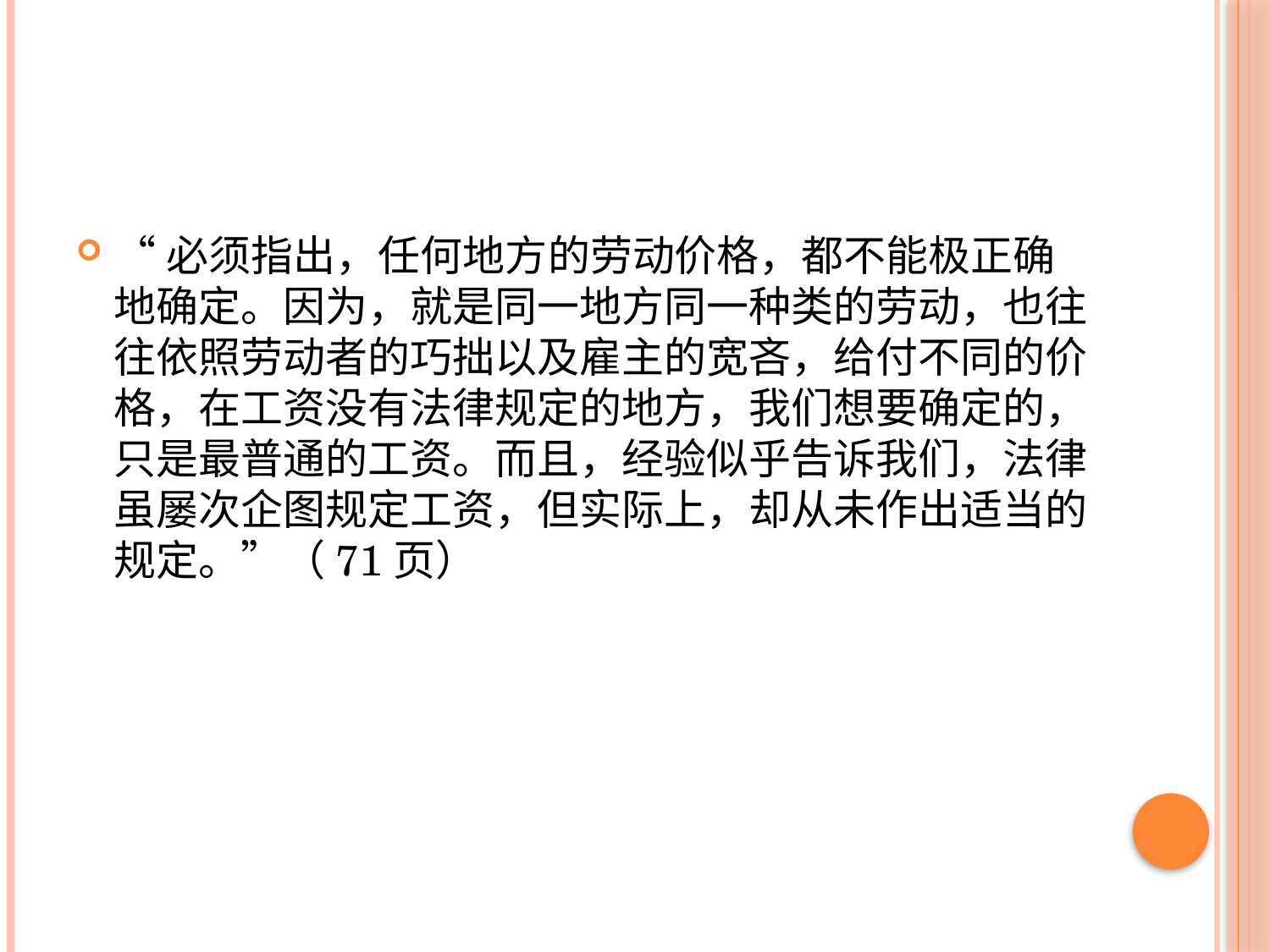

#
“必须指出，任何地方的劳动价格，都不能极正确地确定。因为，就是同一地方同一种类的劳动，也往往依照劳动者的巧拙以及雇主的宽吝，给付不同的价格，在工资没有法律规定的地方，我们想要确定的，只是最普通的工资。而且，经验似乎告诉我们，法律虽屡次企图规定工资，但实际上，却从未作出适当的规定。”（71页）